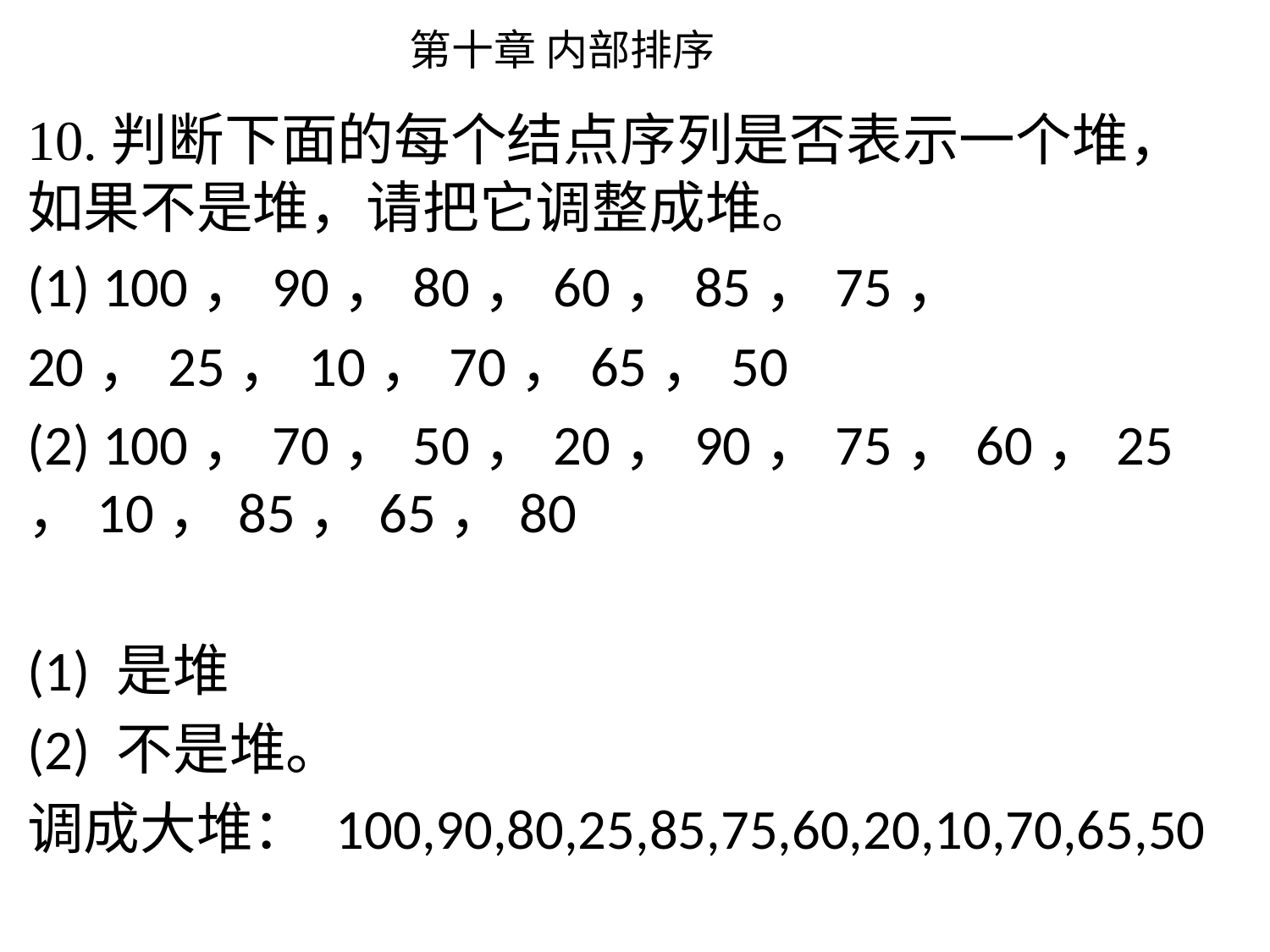

# 第十章 内部排序
10.判断下面的每个结点序列是否表示一个堆，如果不是堆，请把它调整成堆。
(1) 100，90，80，60，85，75，
20，25，10，70，65，50
(2) 100，70，50，20，90，75，60，25，10，85，65，80

(1) 是堆
(2) 不是堆。
调成大堆： 100,90,80,25,85,75,60,20,10,70,65,50